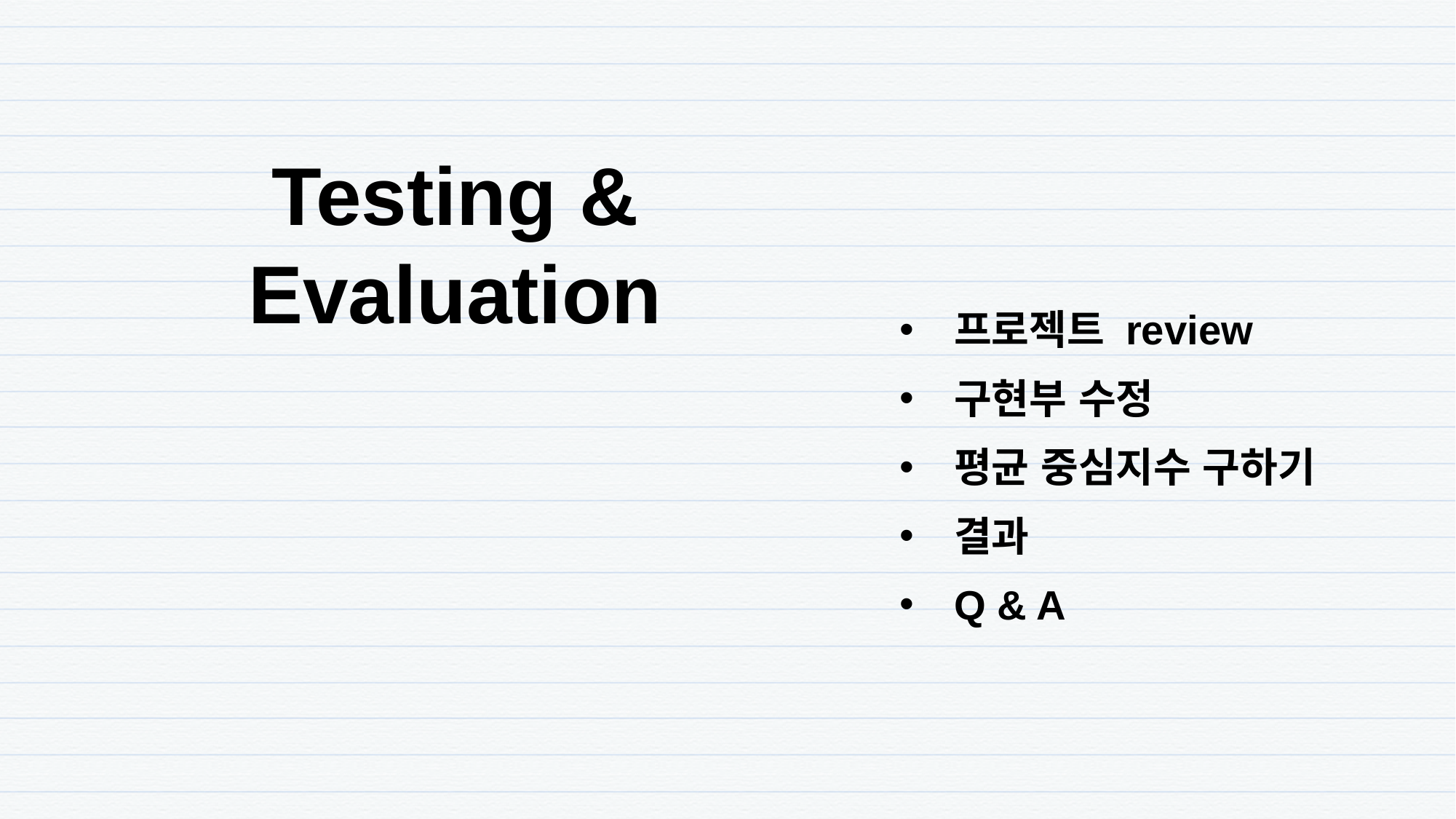

Testing & Evaluation
프로젝트 review
구현부 수정
평균 중심지수 구하기
결과
Q & A